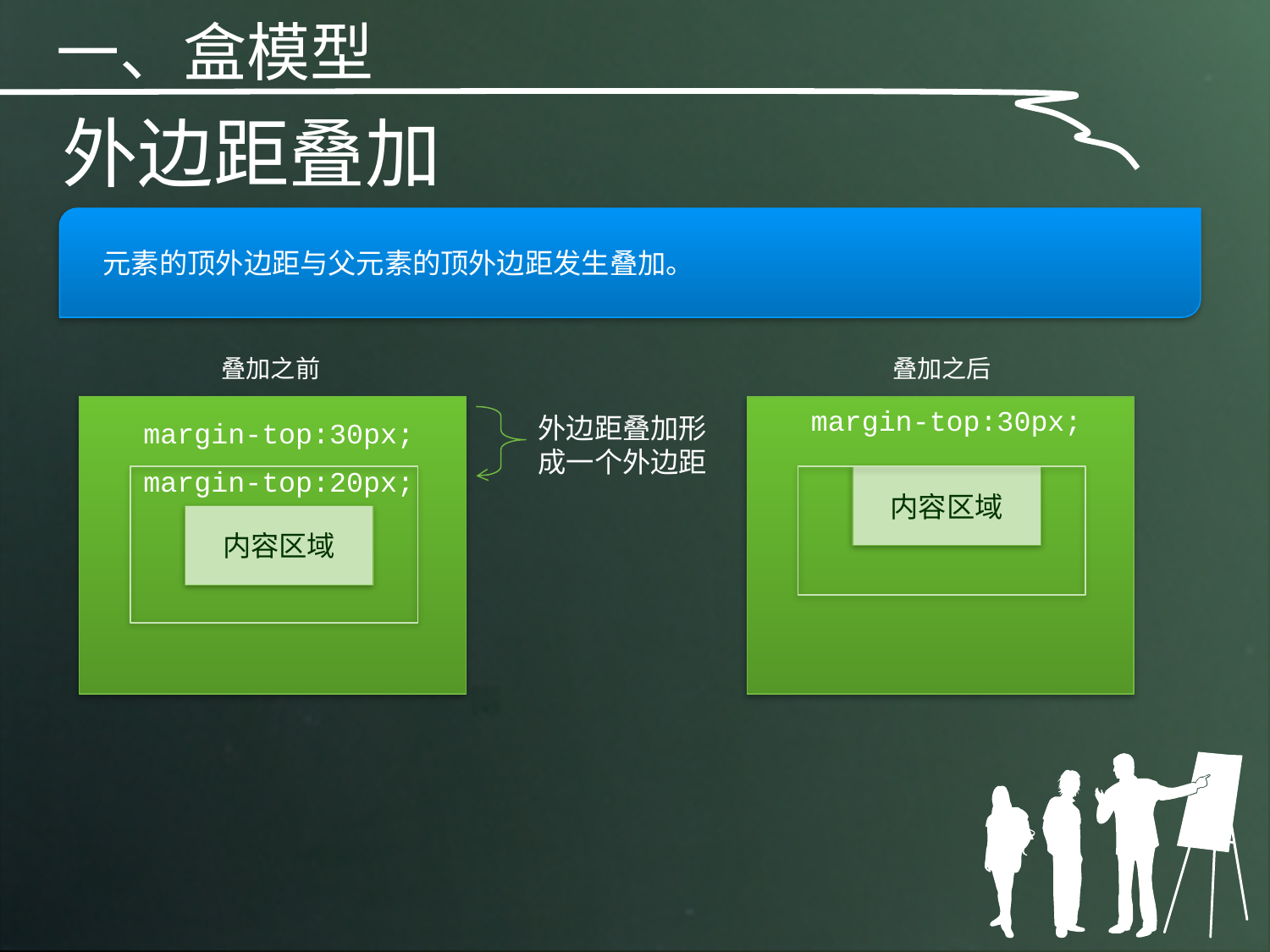

一、盒模型

外边距叠加
   元素的顶外边距与父元素的顶外边距发生叠加。
叠加之前

外边距叠加形成一个外边距

margin-top:30px;
margin-top:20px;

内容区域
叠加之后

margin-top:30px;

内容区域